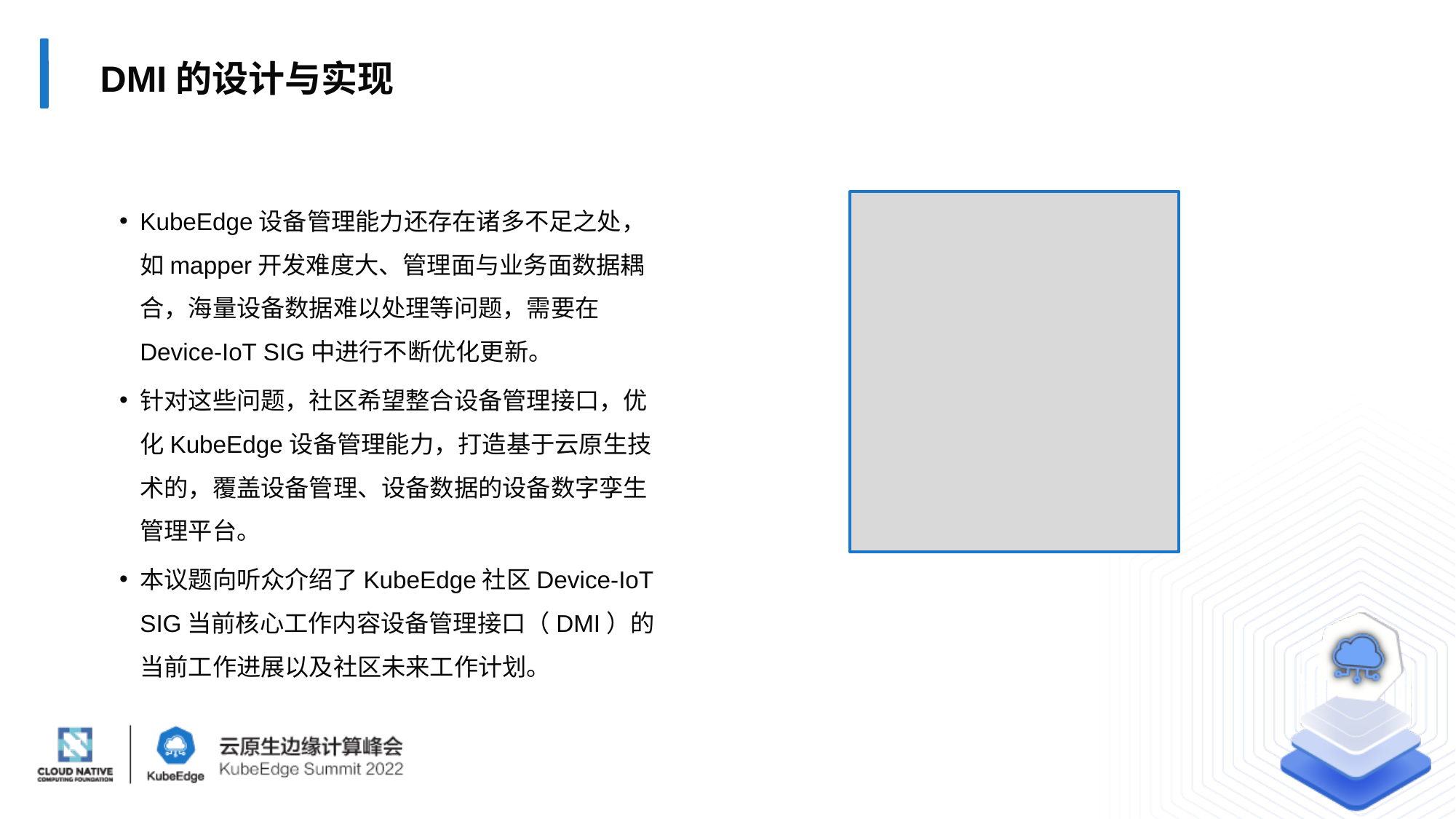

# DMI的设计与实现
KubeEdge设备管理能力还存在诸多不足之处，如mapper开发难度大、管理面与业务面数据耦合，海量设备数据难以处理等问题，需要在Device-IoT SIG中进行不断优化更新。
针对这些问题，社区希望整合设备管理接口，优化KubeEdge设备管理能力，打造基于云原生技术的，覆盖设备管理、设备数据的设备数字孪生管理平台。
本议题向听众介绍了KubeEdge社区Device-IoT SIG当前核心工作内容设备管理接口（DMI）的当前工作进展以及社区未来工作计划。